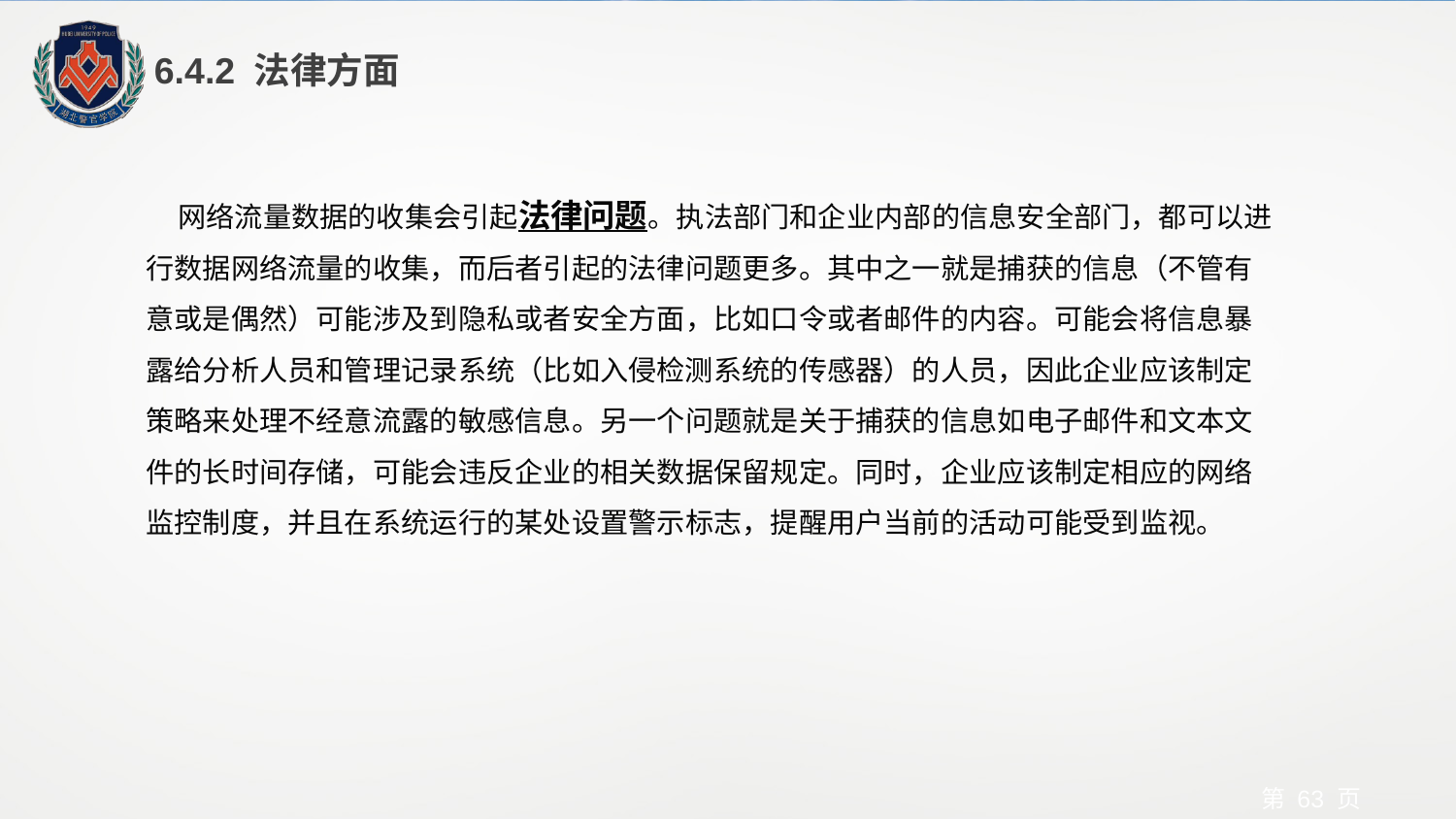

6.4.2 法律方面
    网络流量数据的收集会引起法律问题。执法部门和企业内部的信息安全部门，都可以进行数据网络流量的收集，而后者引起的法律问题更多。其中之一就是捕获的信息（不管有意或是偶然）可能涉及到隐私或者安全方面，比如口令或者邮件的内容。可能会将信息暴露给分析人员和管理记录系统（比如入侵检测系统的传感器）的人员，因此企业应该制定策略来处理不经意流露的敏感信息。另一个问题就是关于捕获的信息如电子邮件和文本文件的长时间存储，可能会违反企业的相关数据保留规定。同时，企业应该制定相应的网络监控制度，并且在系统运行的某处设置警示标志，提醒用户当前的活动可能受到监视。